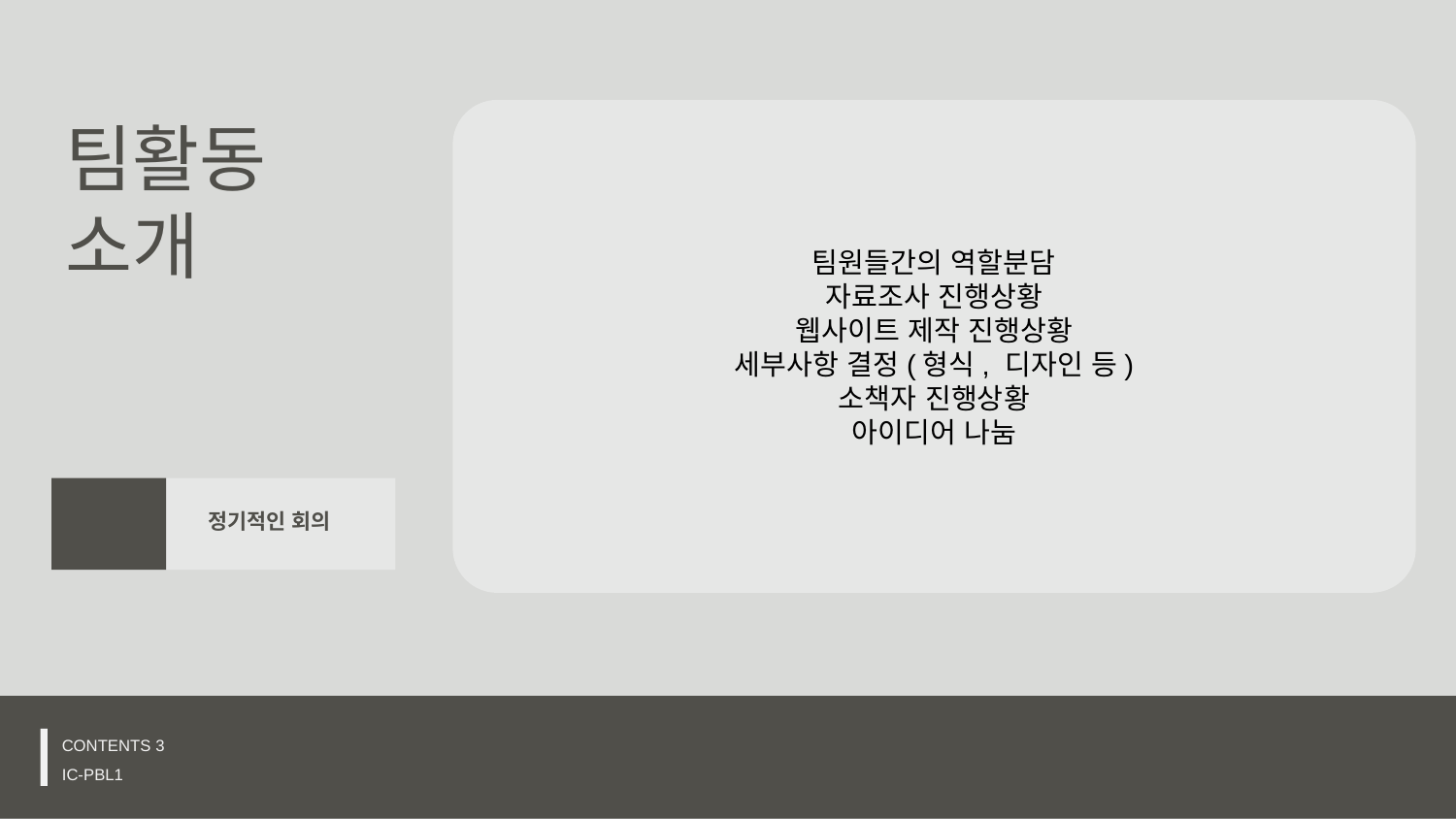

팀원들간의 역할분담
자료조사 진행상황
웹사이트 제작 진행상황
세부사항 결정(형식, 디자인 등)
소책자 진행상황
아이디어 나눔
팀활동
소개

     정기적인 회의

1
CONTENTS 3
IC-PBL1